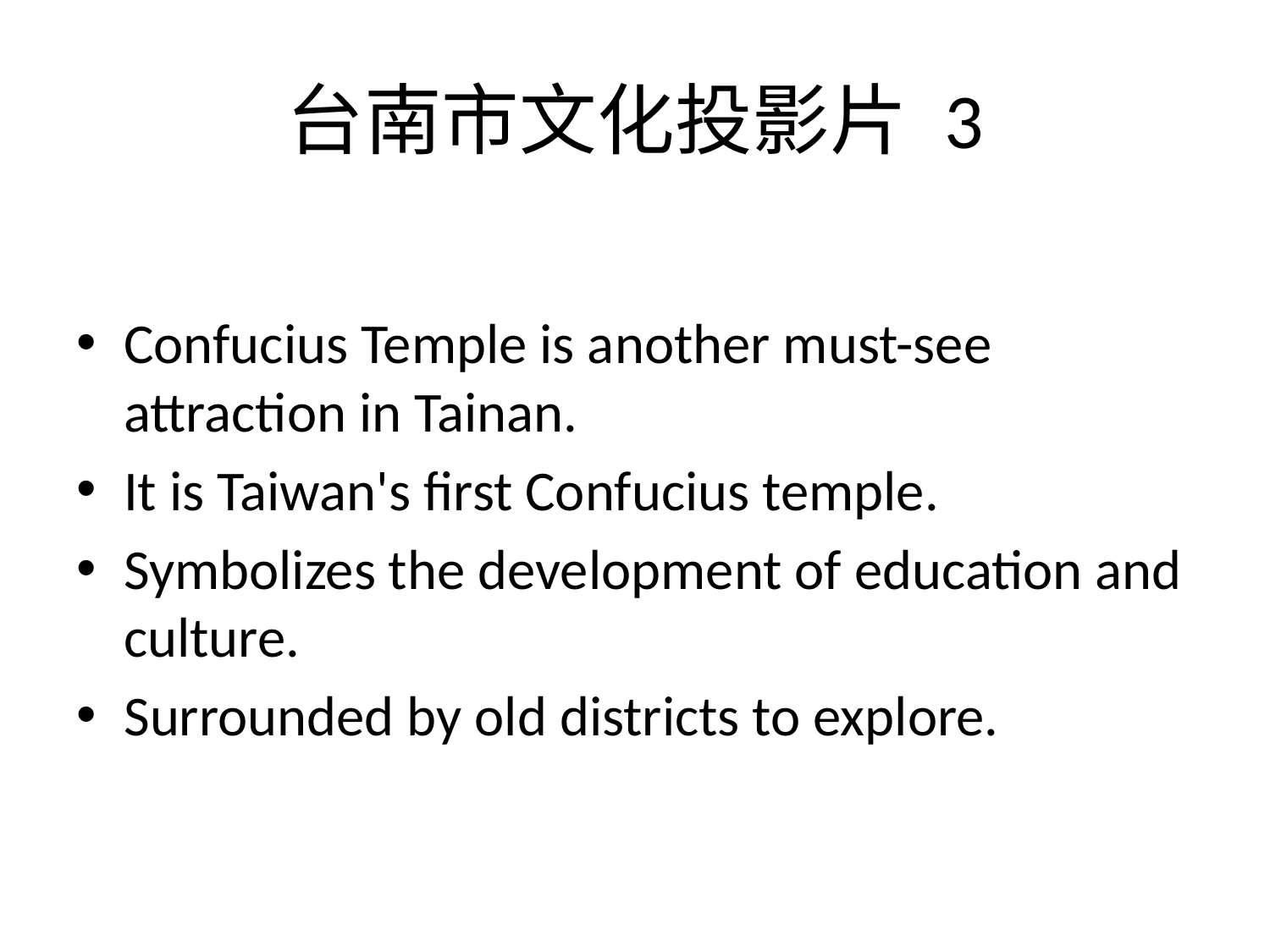

# 台南市文化投影片 3

Confucius Temple is another must-see attraction in Tainan.
It is Taiwan's first Confucius temple.
Symbolizes the development of education and culture.
Surrounded by old districts to explore.